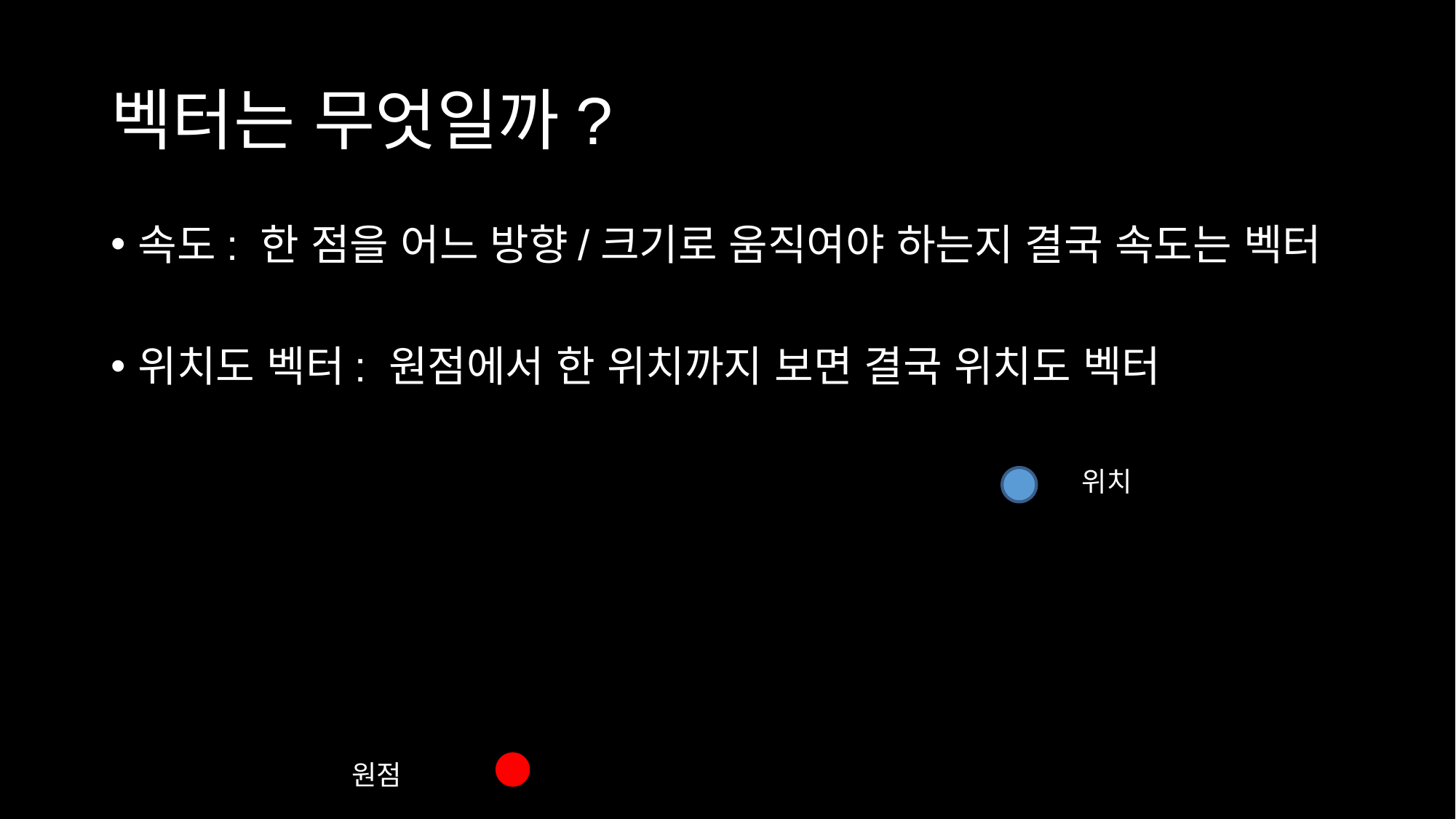

# 벡터는 무엇일까?
속도: 한 점을 어느 방향/크기로 움직여야 하는지 결국 속도는 벡터

위치도 벡터: 원점에서 한 위치까지 보면 결국 위치도 벡터

위치

원점